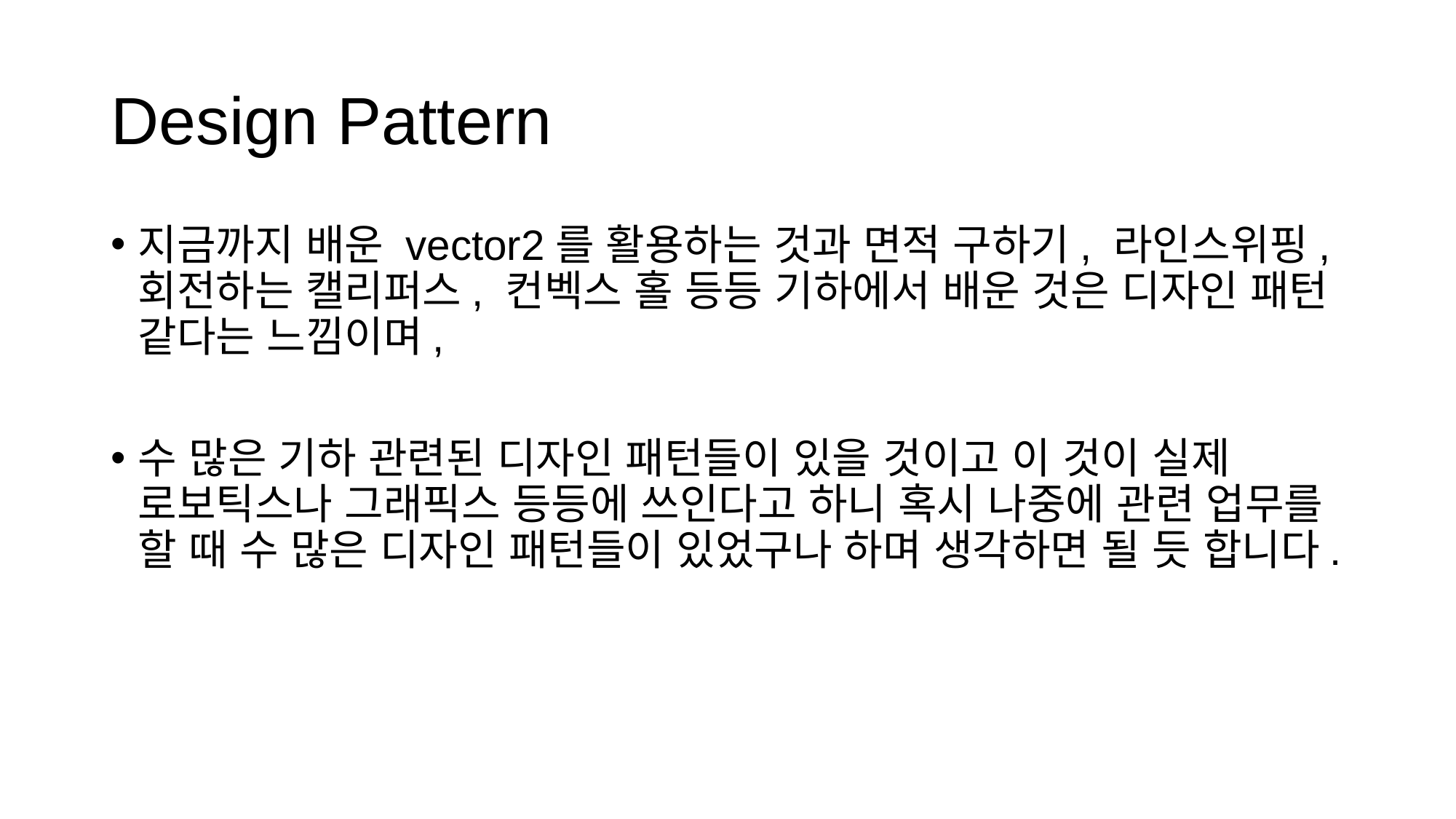

# Design Pattern
지금까지 배운 vector2를 활용하는 것과 면적 구하기, 라인스위핑, 회전하는 캘리퍼스, 컨벡스 홀 등등 기하에서 배운 것은 디자인 패턴 같다는 느낌이며,

수 많은 기하 관련된 디자인 패턴들이 있을 것이고 이 것이 실제 로보틱스나 그래픽스 등등에 쓰인다고 하니 혹시 나중에 관련 업무를 할 때 수 많은 디자인 패턴들이 있었구나 하며 생각하면 될 듯 합니다.